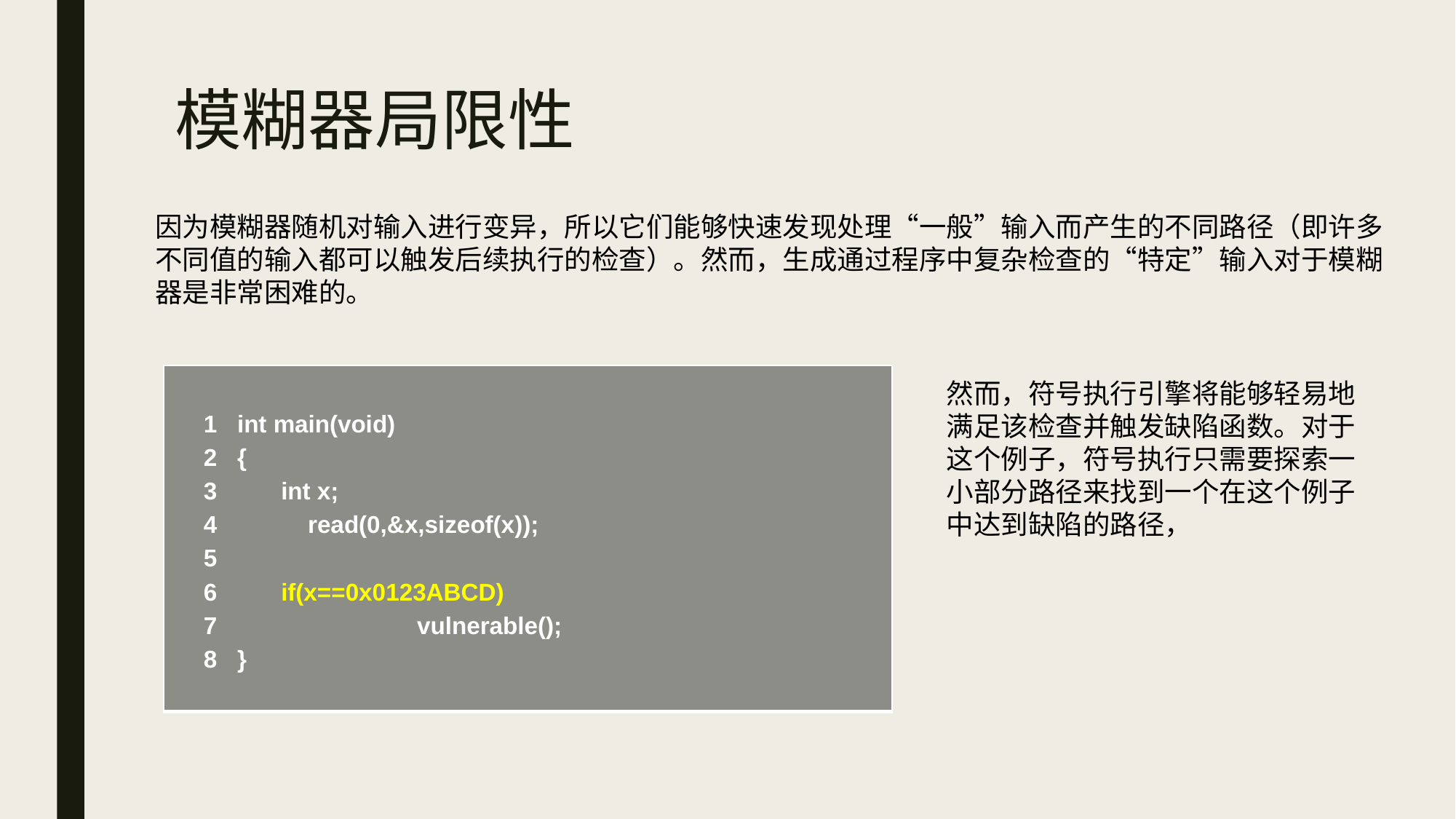

# 模糊器局限性
因为模糊器随机对输入进行变异，所以它们能够快速发现处理“一般”输入而产生的不同路径（即许多不同值的输入都可以触发后续执行的检查）。然而，生成通过程序中复杂检查的“特定”输入对于模糊器是非常困难的。

| 1 int main(void) 2 { 3 int x; 4 read(0,&x,sizeof(x)); 5 6 if(x==0x0123ABCD) 7 vulnerable(); 8 } |
| --- |
然而，符号执行引擎将能够轻易地满足该检查并触发缺陷函数。对于这个例子，符号执行只需要探索一小部分路径来找到一个在这个例子中达到缺陷的路径，